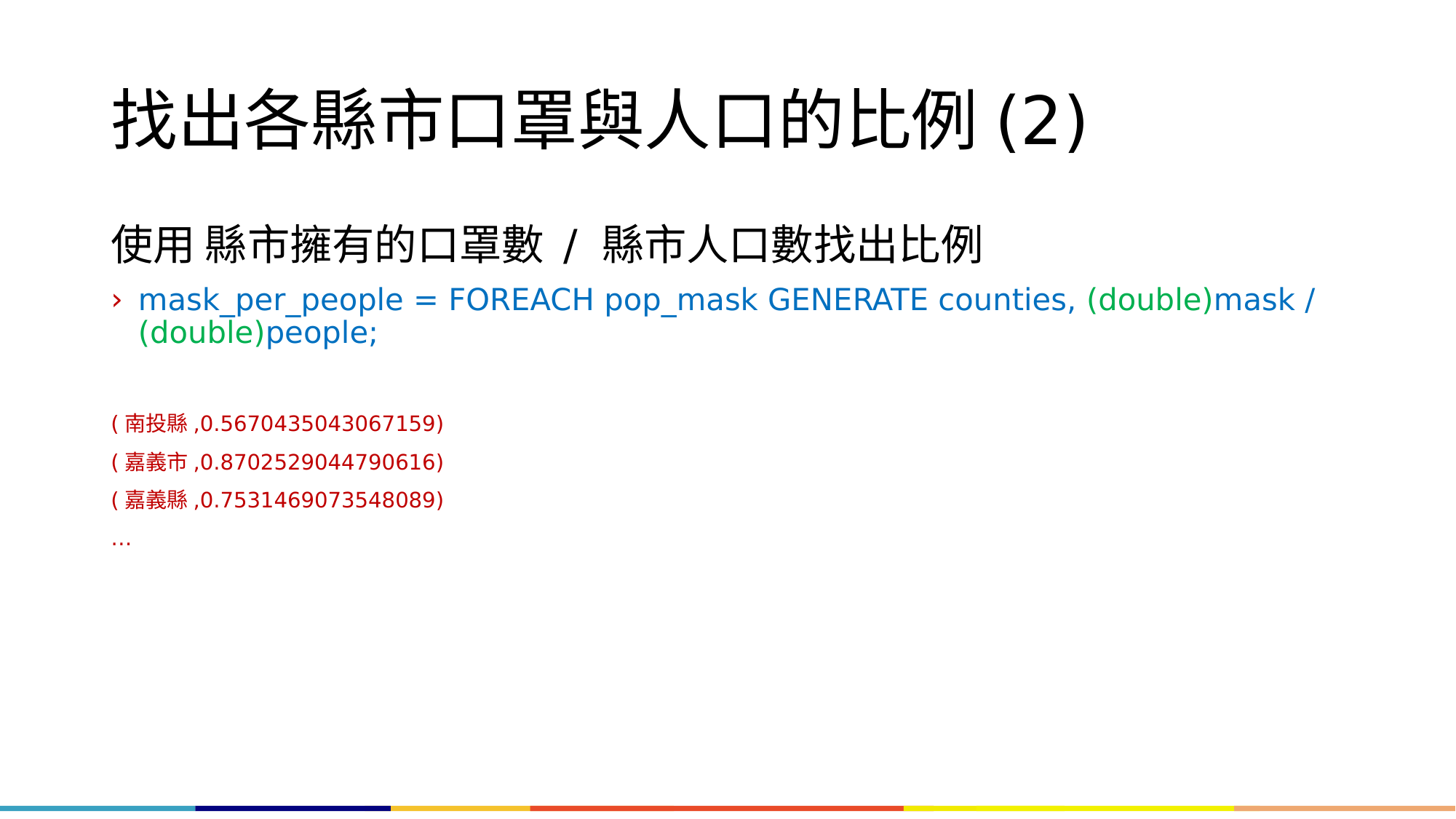

# 找出各縣市口罩與人口的比例(2)
使用 縣市擁有的口罩數 / 縣市人口數找出比例
mask_per_people = FOREACH pop_mask GENERATE counties, (double)mask / (double)people;

(南投縣,0.5670435043067159)
(嘉義市,0.8702529044790616)
(嘉義縣,0.7531469073548089)
…